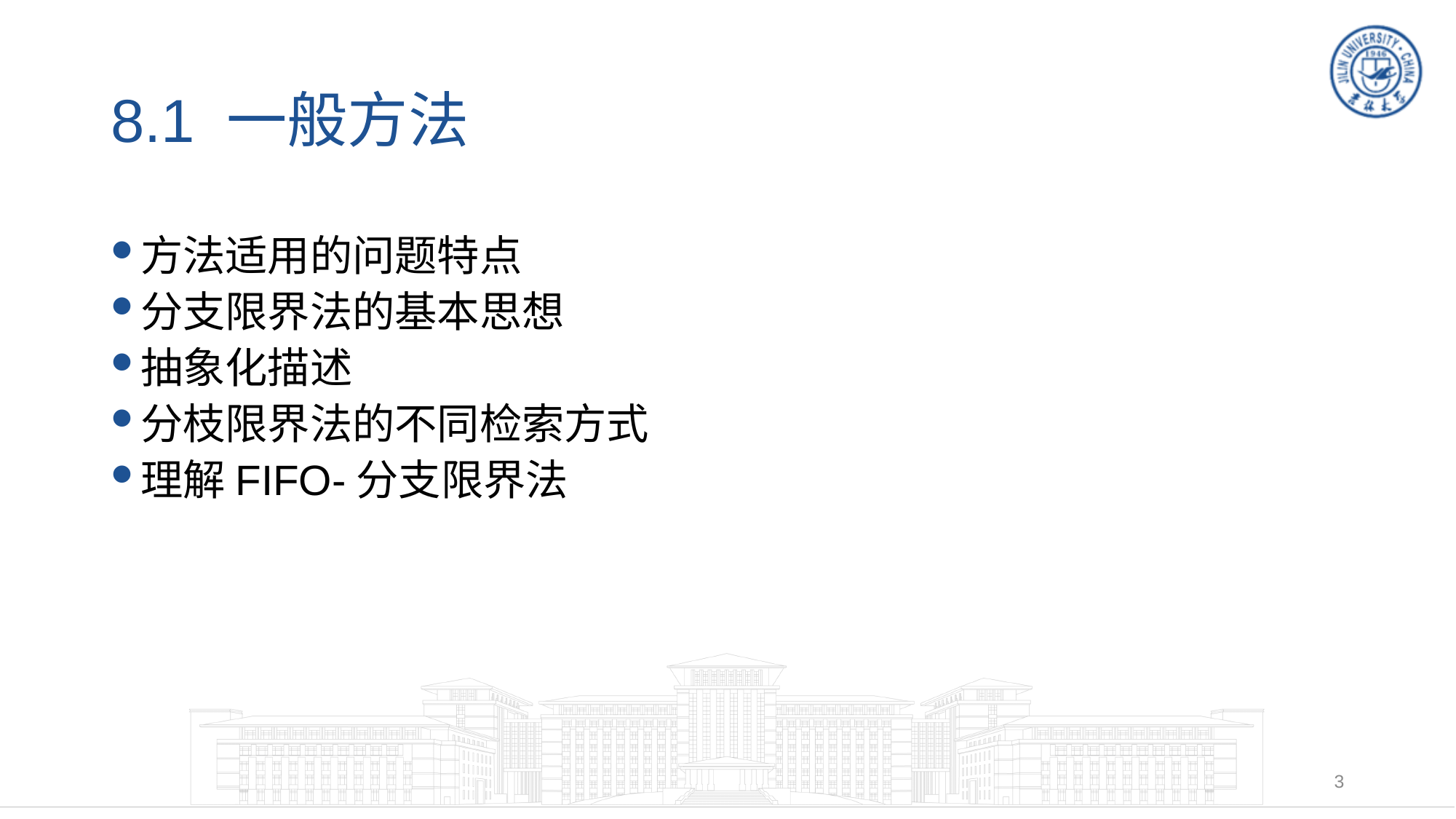

# 8.1 一般方法
方法适用的问题特点
分支限界法的基本思想
抽象化描述
分枝限界法的不同检索方式
理解FIFO-分支限界法
3